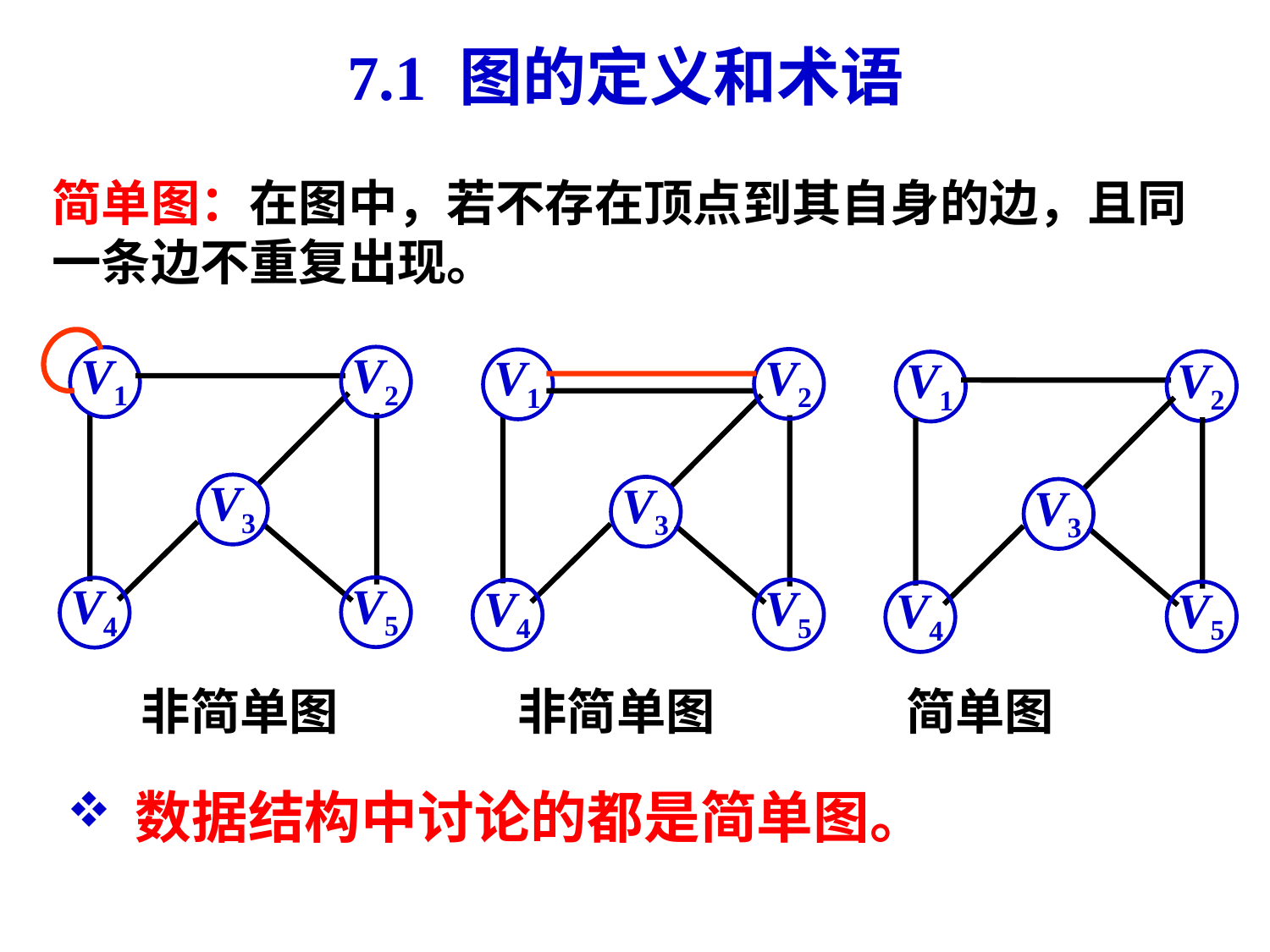

7.1 图的定义和术语
简单图：在图中，若不存在顶点到其自身的边，且同一条边不重复出现。

V2
V1

V2
V1
V2
V1

V3

V5
V4

V3

V5
V4

V3

V5
V4

非简单图                非简单图                 简单图
 数据结构中讨论的都是简单图。